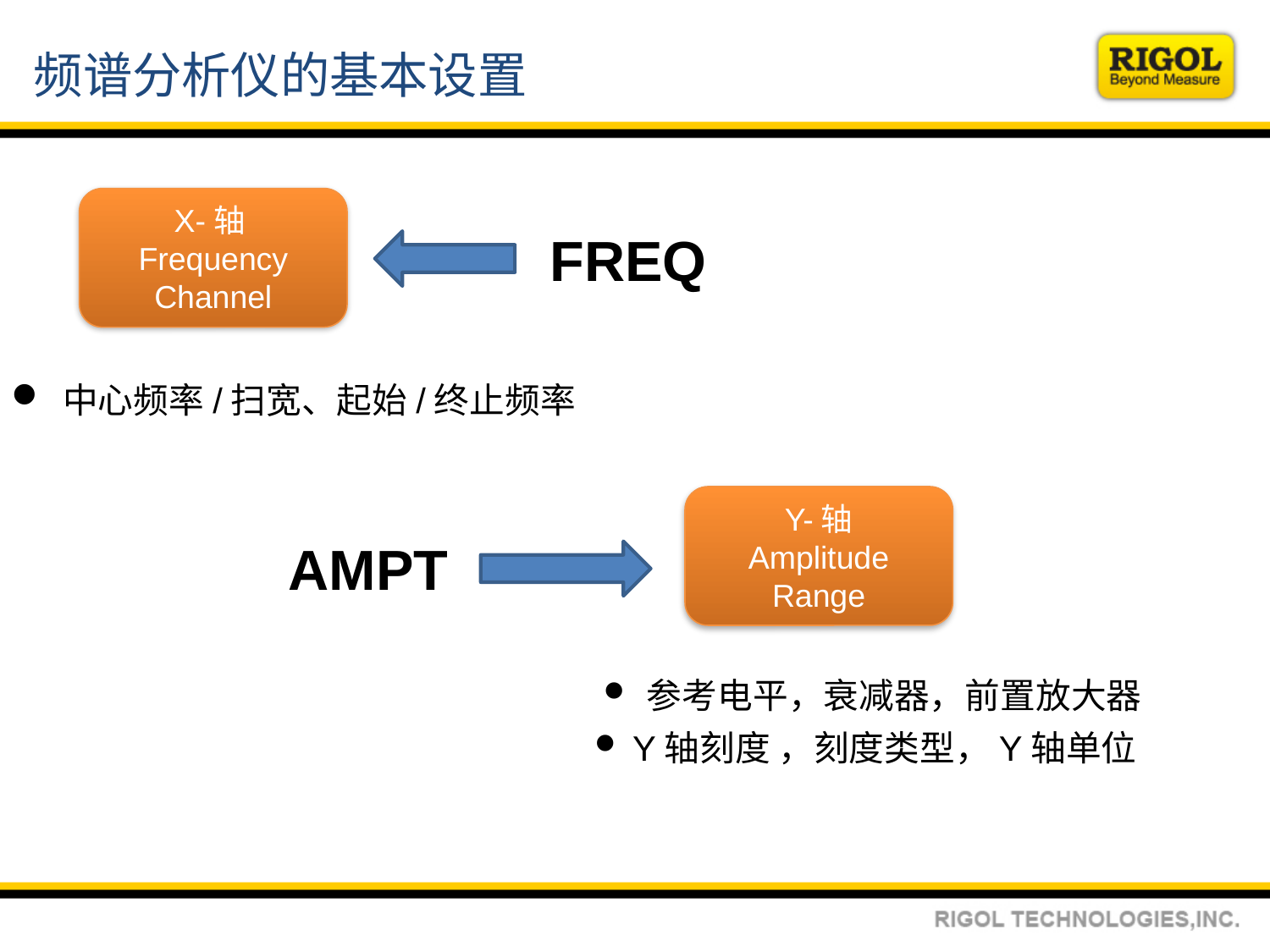

# 频谱分析仪的基本设置
X-轴
Frequency Channel
FREQ

 中心频率/扫宽、起始/终止频率
Y-轴
Amplitude Range
AMPT

 参考电平，衰减器，前置放大器
 Y轴刻度 ，刻度类型，Y轴单位